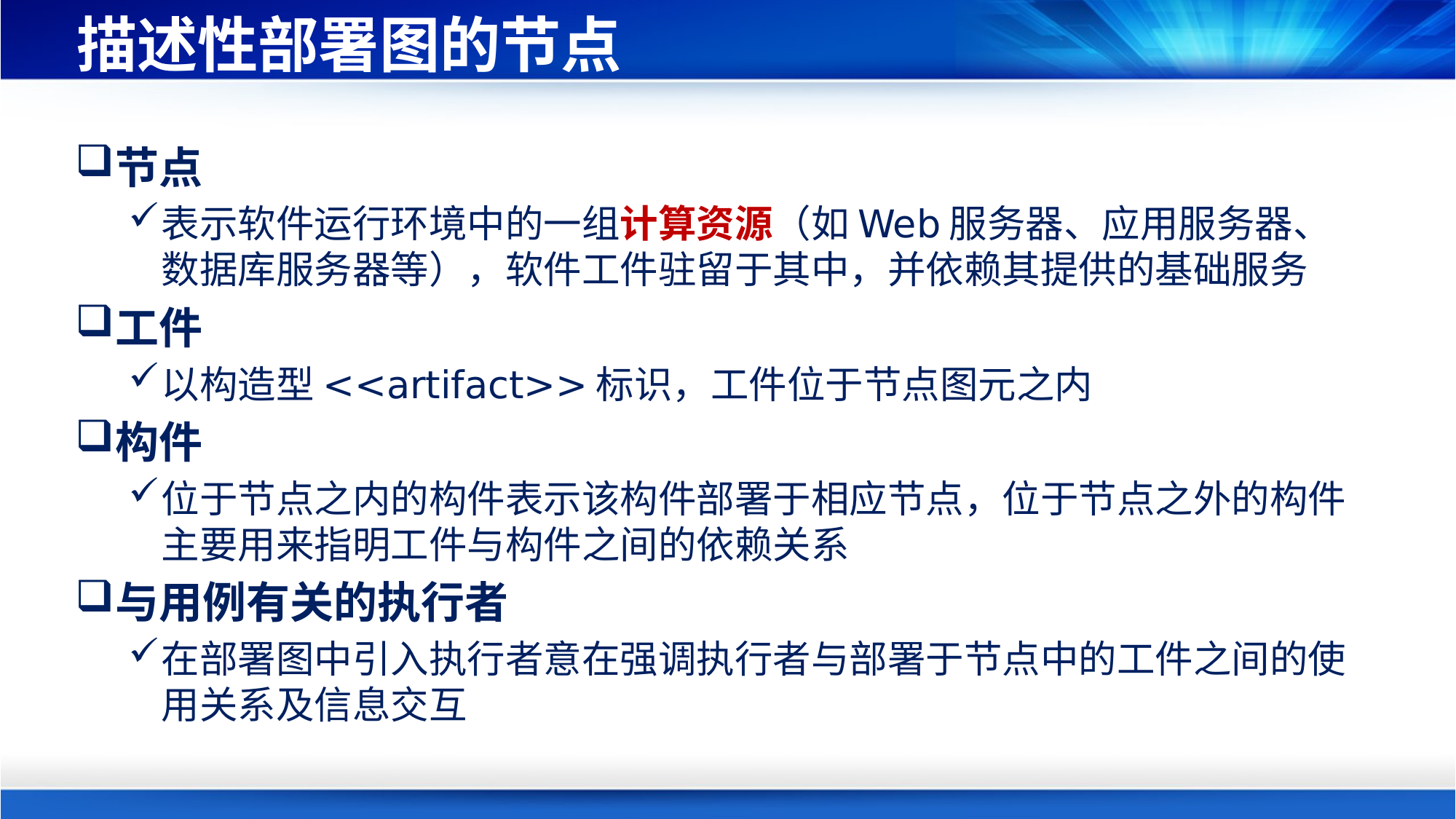

# 描述性部署图的节点
节点
表示软件运行环境中的一组计算资源（如Web服务器、应用服务器、数据库服务器等），软件工件驻留于其中，并依赖其提供的基础服务
工件
以构造型<<artifact>>标识，工件位于节点图元之内
构件
位于节点之内的构件表示该构件部署于相应节点，位于节点之外的构件主要用来指明工件与构件之间的依赖关系
与用例有关的执行者
在部署图中引入执行者意在强调执行者与部署于节点中的工件之间的使用关系及信息交互